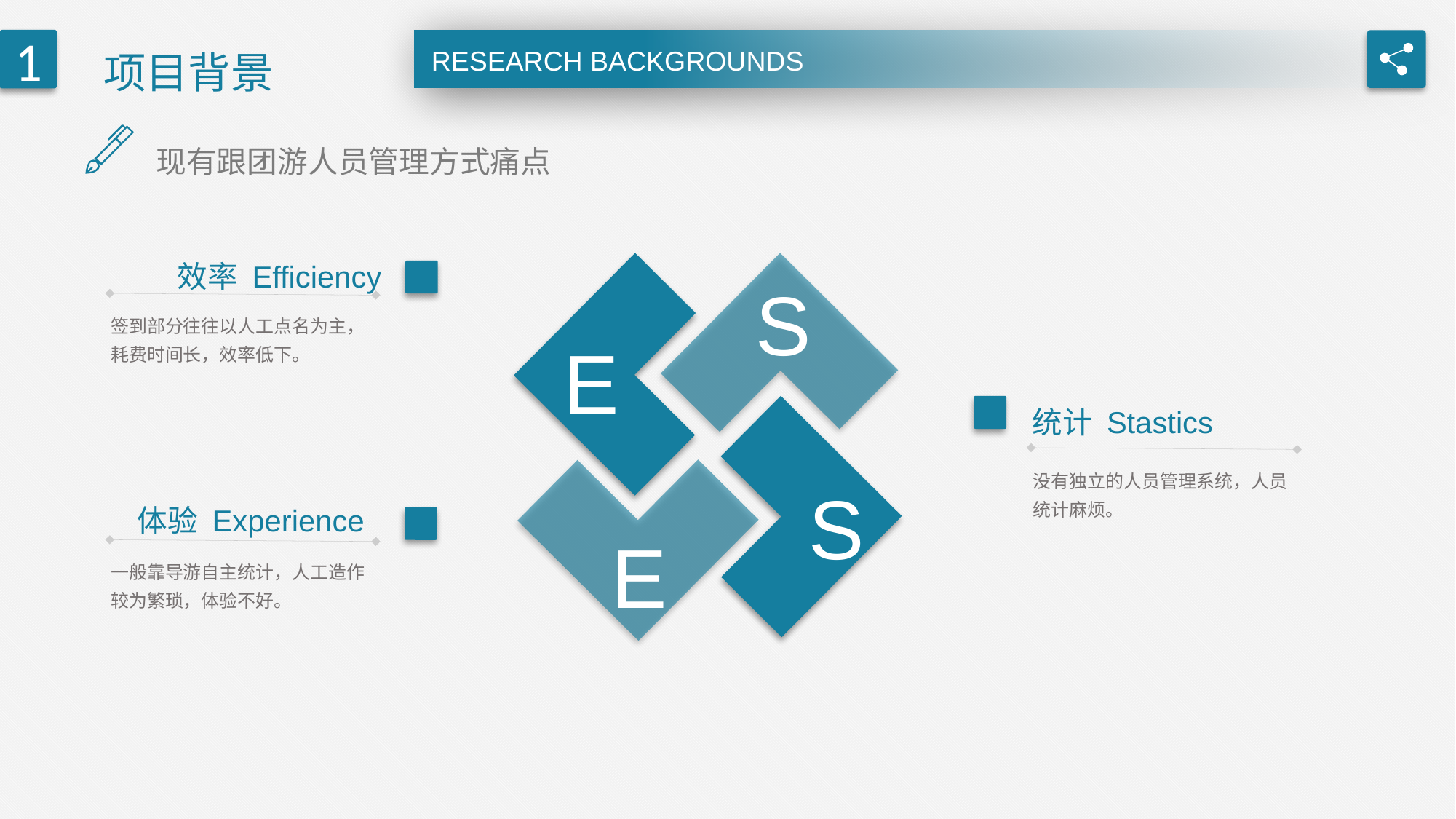

项目背景
1

RESEARCH BACKGROUNDS

 现有跟团游人员管理方式痛点

S
效率 Efficiency

E
签到部分往往以人工点名为主，耗费时间长，效率低下。
统计 Stastics

S
没有独立的人员管理系统，人员统计麻烦。
体验 Experience
E

一般靠导游自主统计，人工造作较为繁琐，体验不好。